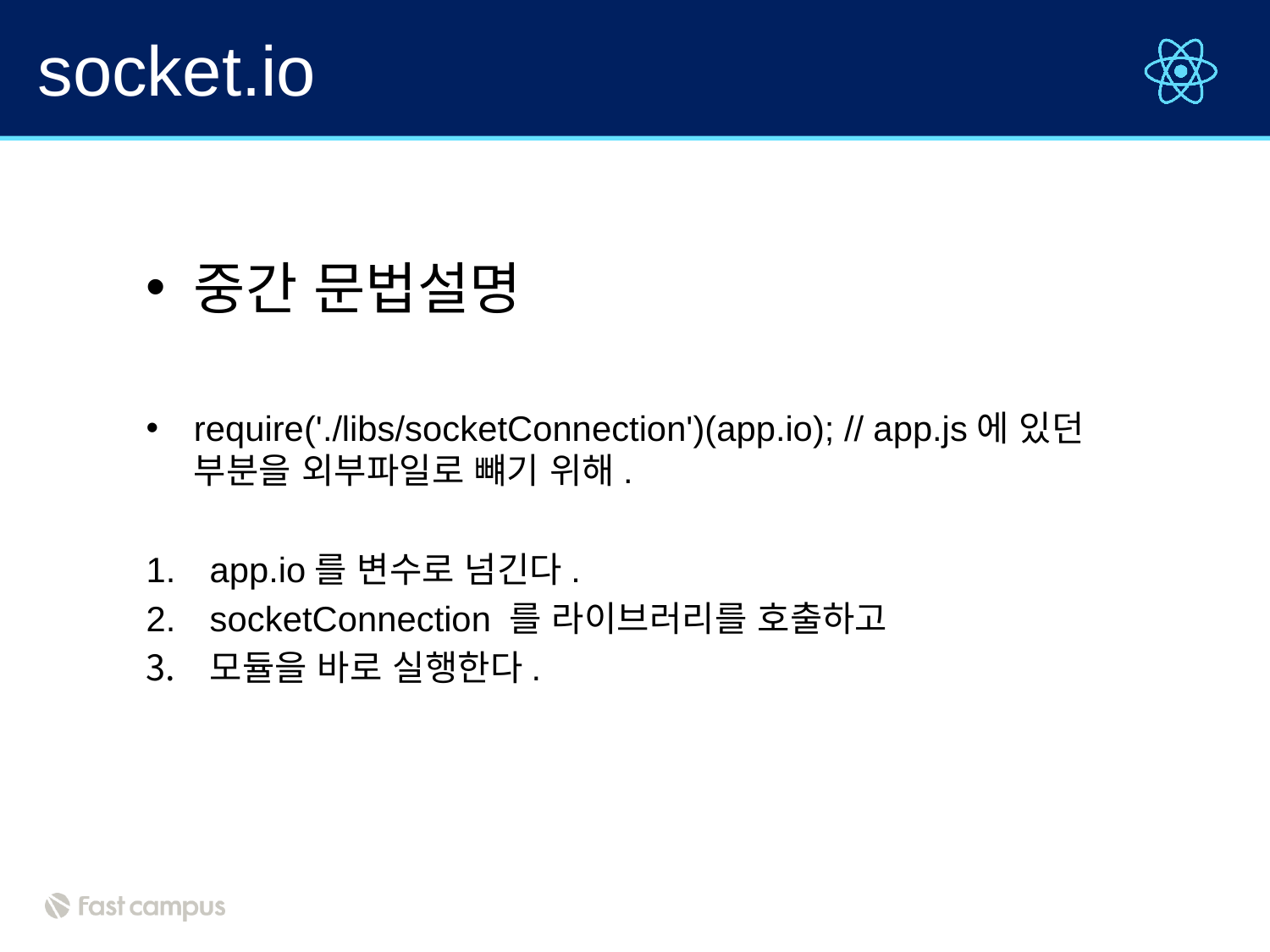

# socket.io
중간 문법설명

require('./libs/socketConnection')(app.io); // app.js에 있던 부분을 외부파일로 뺴기 위해.

app.io를 변수로 넘긴다.
socketConnection 를 라이브러리를 호출하고
모듈을 바로 실행한다.